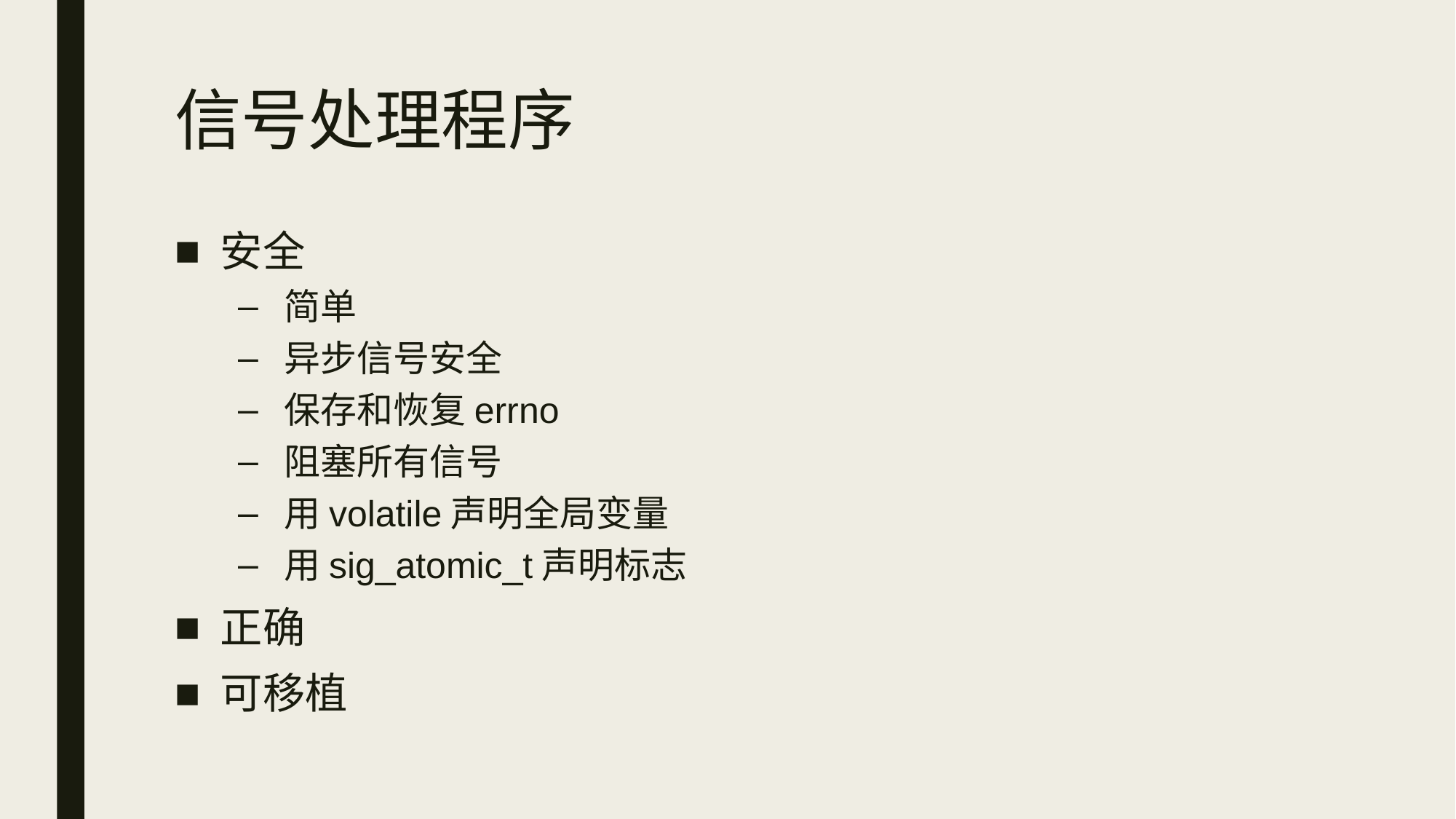

# 信号处理程序
安全
简单
异步信号安全
保存和恢复errno
阻塞所有信号
用volatile声明全局变量
用sig_atomic_t声明标志
正确
可移植